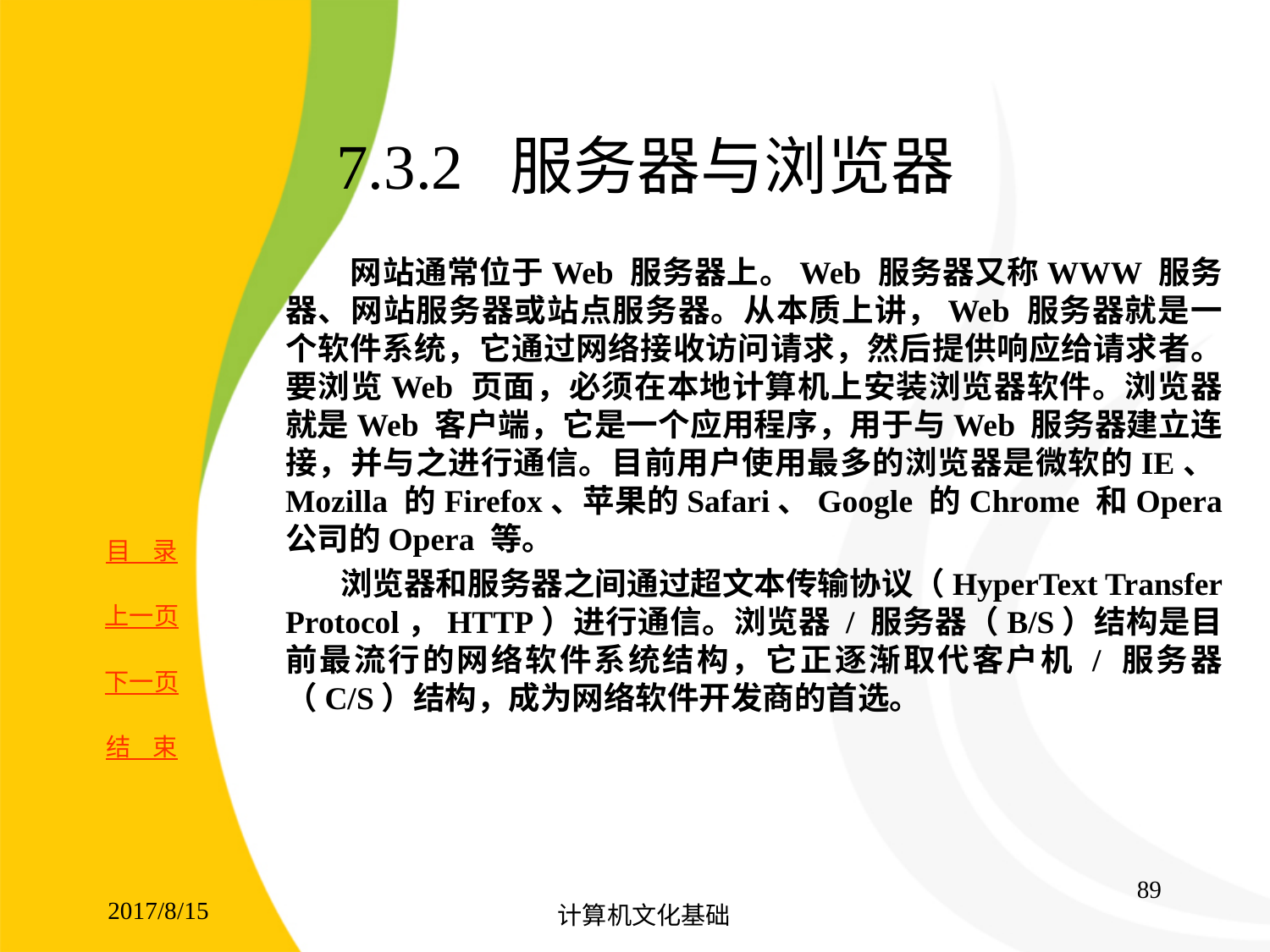

# 7.3.2  服务器与浏览器
	        网站通常位于Web 服务器上。Web 服务器又称WWW 服务器、网站服务器或站点服务器。从本质上讲，Web 服务器就是一个软件系统，它通过网络接收访问请求，然后提供响应给请求者。要浏览Web 页面，必须在本地计算机上安装浏览器软件。浏览器就是Web 客户端，它是一个应用程序，用于与Web 服务器建立连接，并与之进行通信。目前用户使用最多的浏览器是微软的IE、Mozilla 的Firefox、苹果的Safari、Google 的Chrome 和Opera 公司的Opera 等。
             浏览器和服务器之间通过超文本传输协议（HyperText Transfer Protocol，HTTP）进行通信。浏览器 / 服务器（B/S）结构是目前最流行的网络软件系统结构，它正逐渐取代客户机 / 服务器（C/S）结构，成为网络软件开发商的首选。
89
2017/8/15